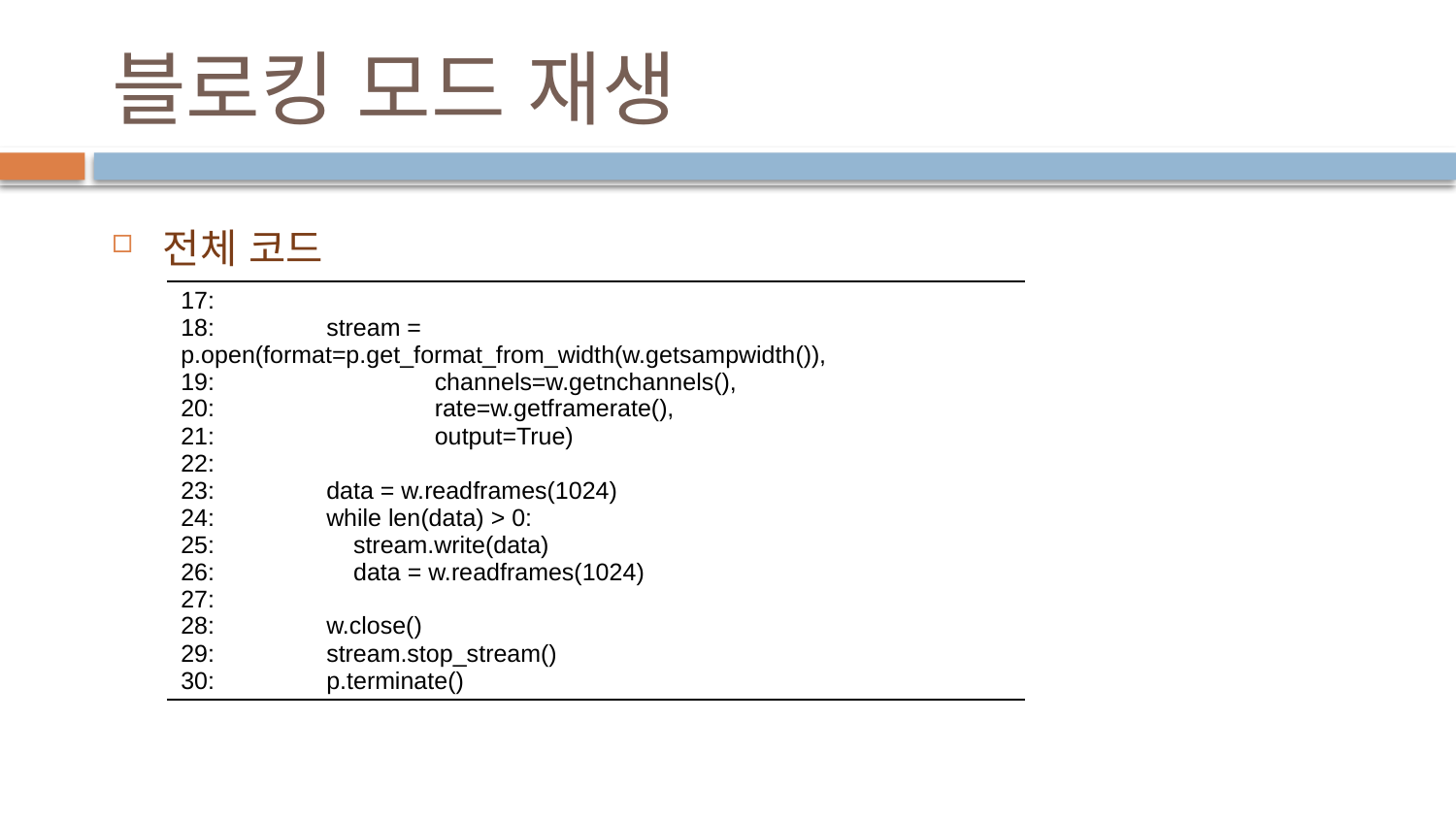

# 블로킹 모드 재생
전체 코드
| 17: 18: stream = p.open(format=p.get\_format\_from\_width(w.getsampwidth()), 19: channels=w.getnchannels(), 20: rate=w.getframerate(), 21: output=True) 22: 23: data = w.readframes(1024) 24: while len(data) > 0: 25: stream.write(data) 26: data = w.readframes(1024) 27: 28: w.close() 29: stream.stop\_stream() 30: p.terminate() |
| --- |